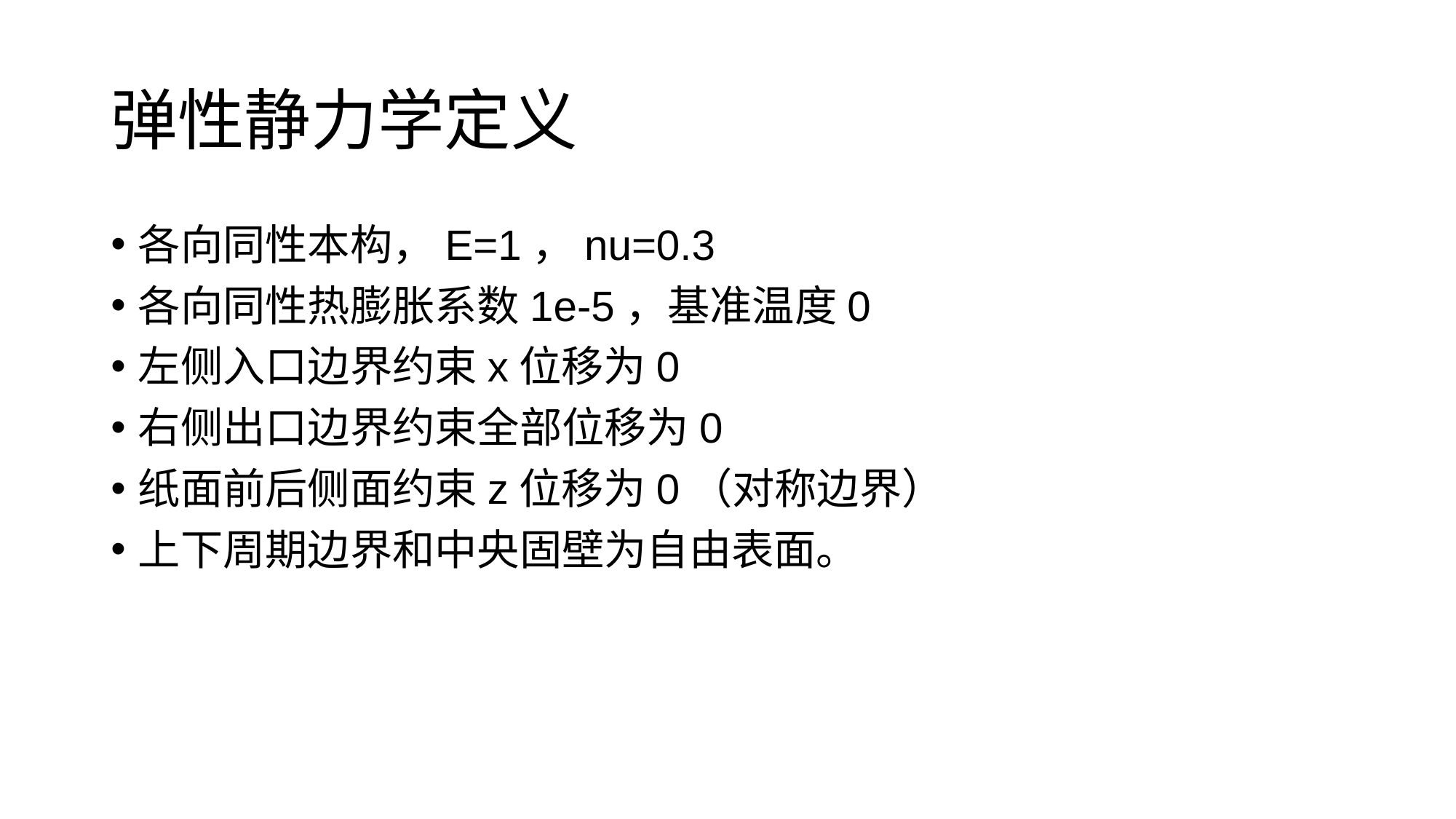

# 弹性静力学定义
各向同性本构，E=1，nu=0.3
各向同性热膨胀系数1e-5，基准温度0
左侧入口边界约束x位移为0
右侧出口边界约束全部位移为0
纸面前后侧面约束z位移为0（对称边界）
上下周期边界和中央固壁为自由表面。